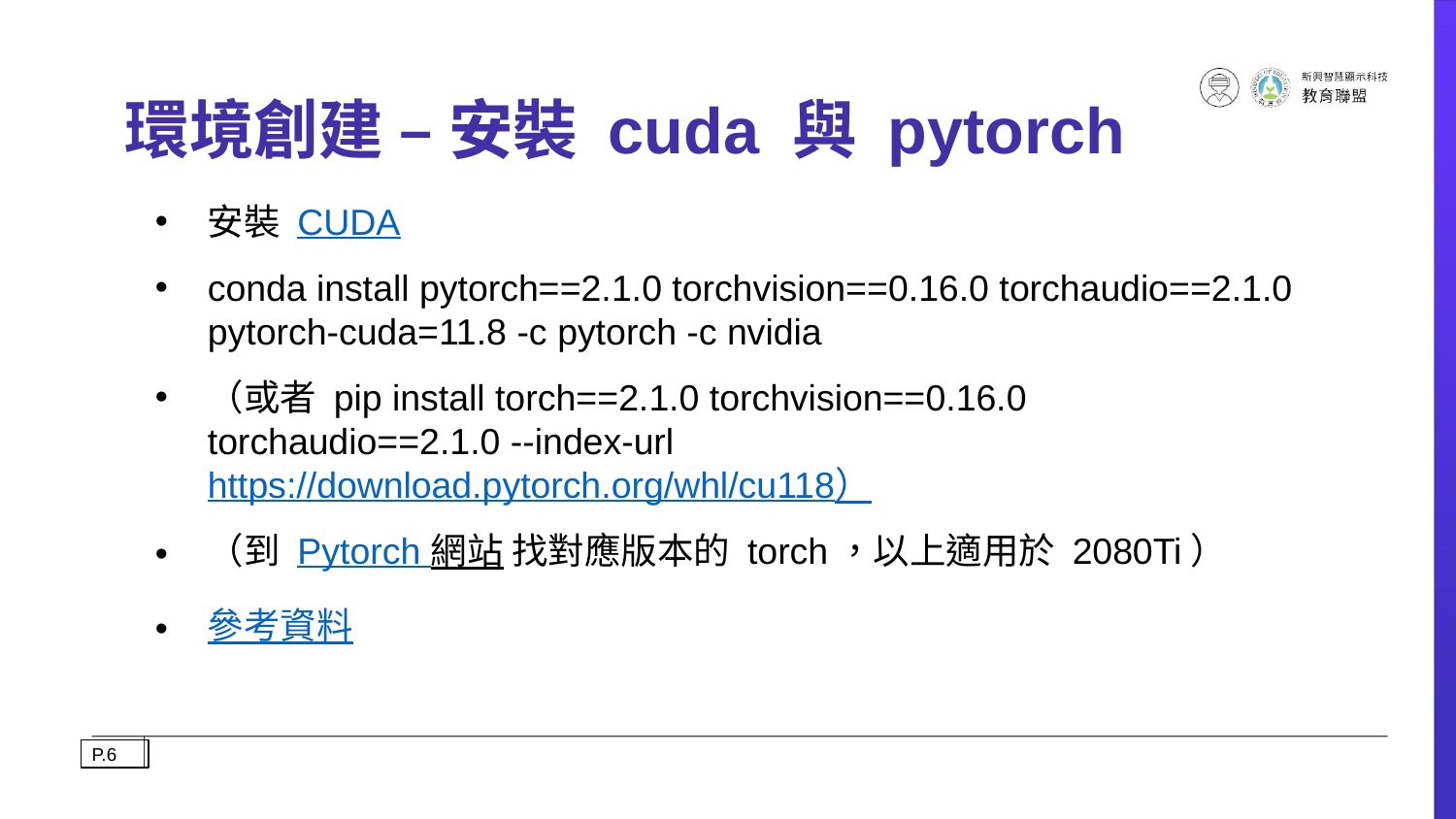

# 環境創建 – 安裝 cuda 與 pytorch
安裝 CUDA
conda install pytorch==2.1.0 torchvision==0.16.0 torchaudio==2.1.0 pytorch-cuda=11.8 -c pytorch -c nvidia
（或者 pip install torch==2.1.0 torchvision==0.16.0 torchaudio==2.1.0 --index-url https://download.pytorch.org/whl/cu118）
（到 Pytorch 網站 找對應版本的 torch，以上適用於 2080Ti）
參考資料
P.6